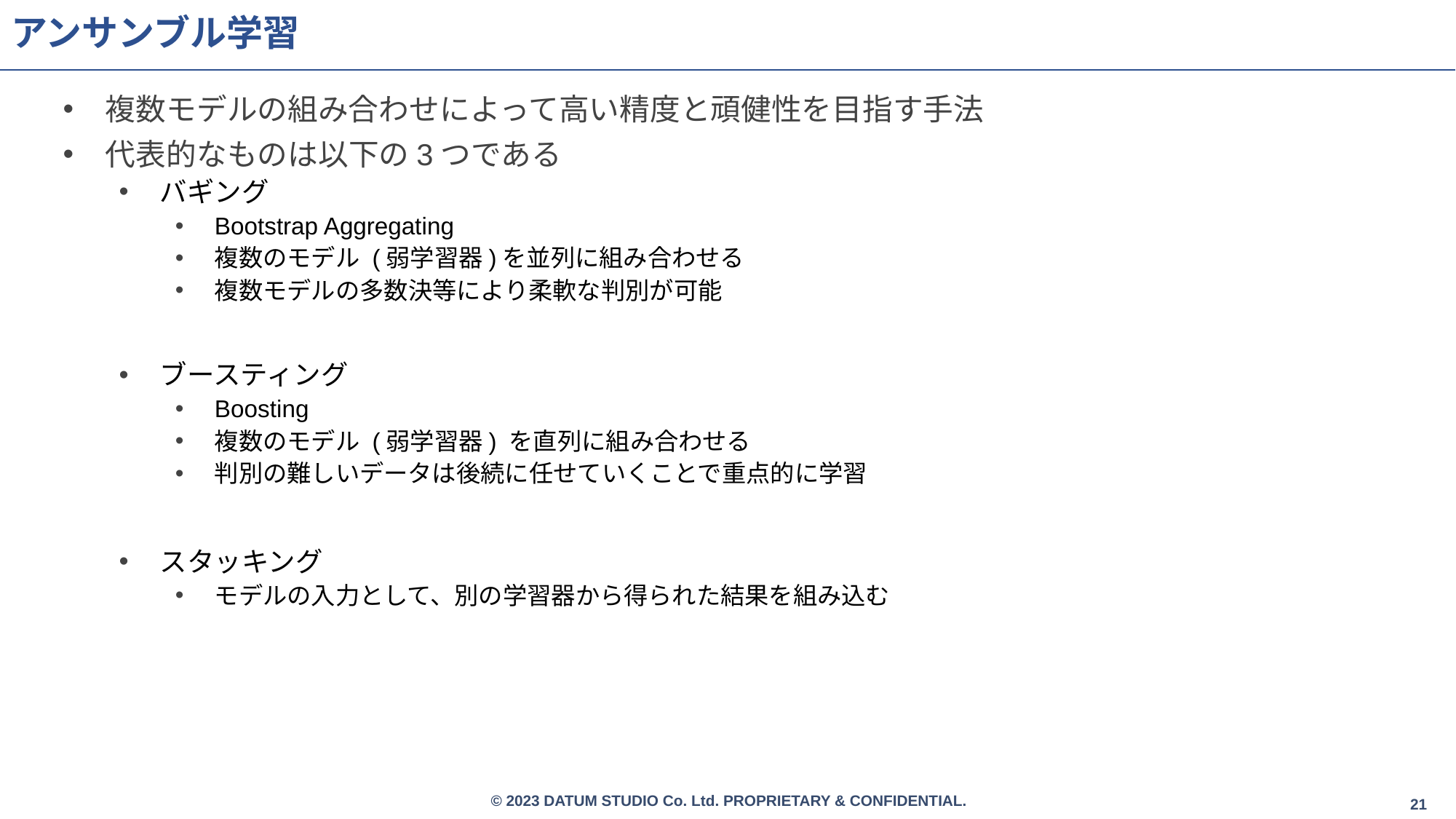

# アンサンブル学習
複数モデルの組み合わせによって高い精度と頑健性を目指す手法
代表的なものは以下の3つである
バギング
Bootstrap Aggregating
複数のモデル (弱学習器)を並列に組み合わせる
複数モデルの多数決等により柔軟な判別が可能

ブースティング
Boosting
複数のモデル (弱学習器) を直列に組み合わせる
判別の難しいデータは後続に任せていくことで重点的に学習

スタッキング
モデルの入力として、別の学習器から得られた結果を組み込む